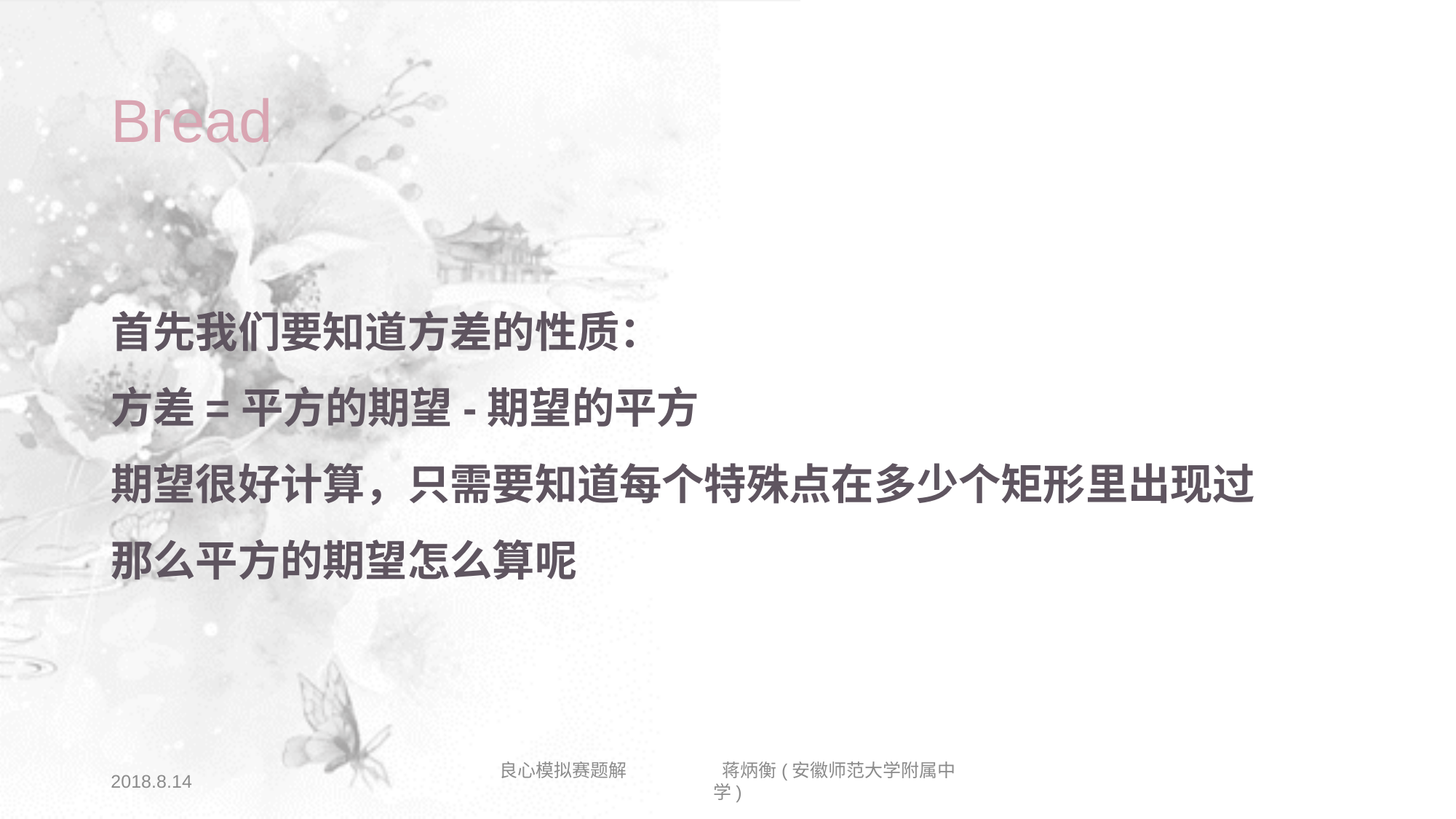

# Bread
首先我们要知道方差的性质：
方差=平方的期望-期望的平方
期望很好计算，只需要知道每个特殊点在多少个矩形里出现过
那么平方的期望怎么算呢

2018.8.14
良心模拟赛题解                 蒋炳衡(安徽师范大学附属中学)
13